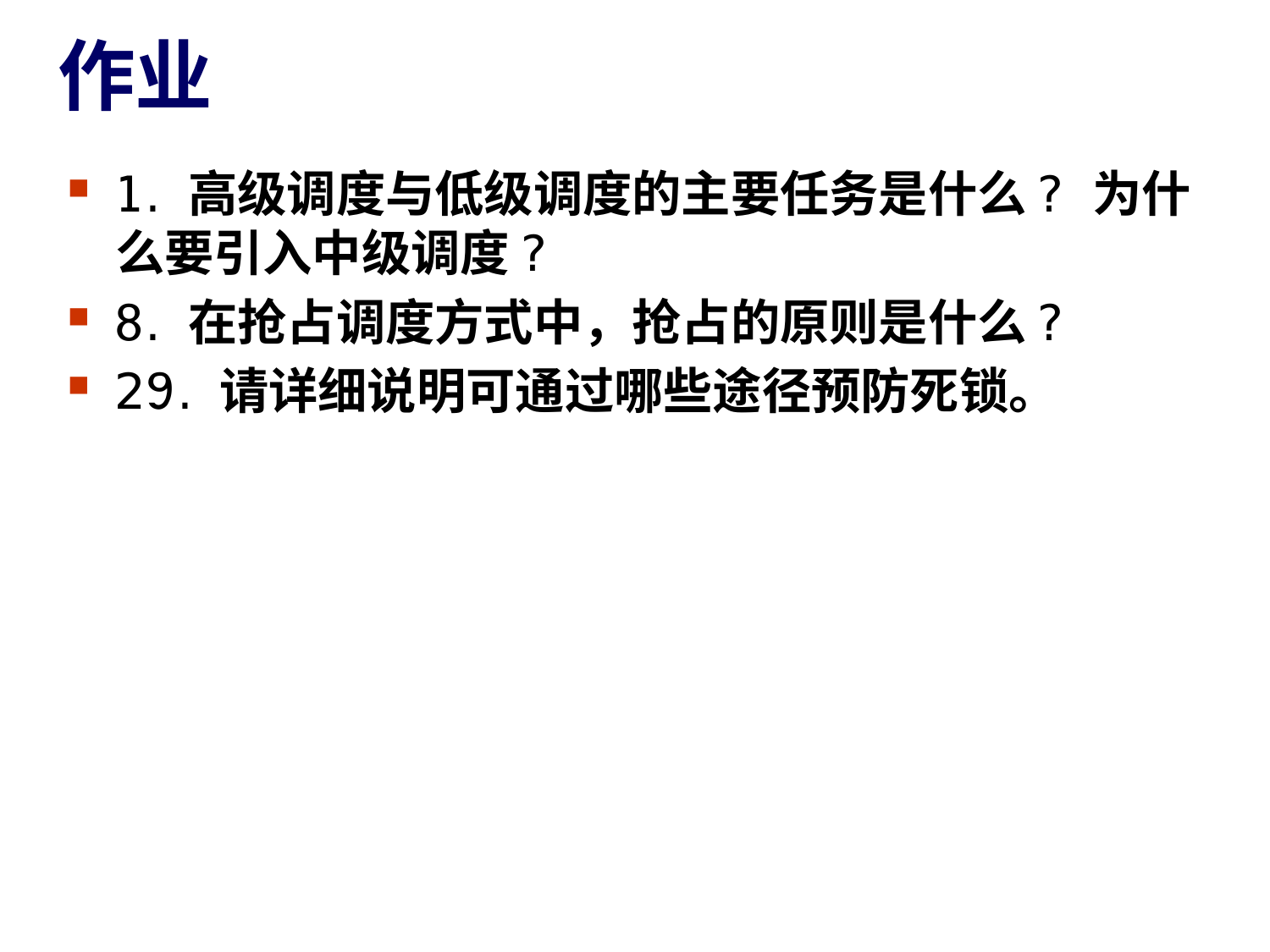

# 作业
1. 高级调度与低级调度的主要任务是什么? 为什么要引入中级调度?
8. 在抢占调度方式中，抢占的原则是什么?
29. 请详细说明可通过哪些途径预防死锁。
138